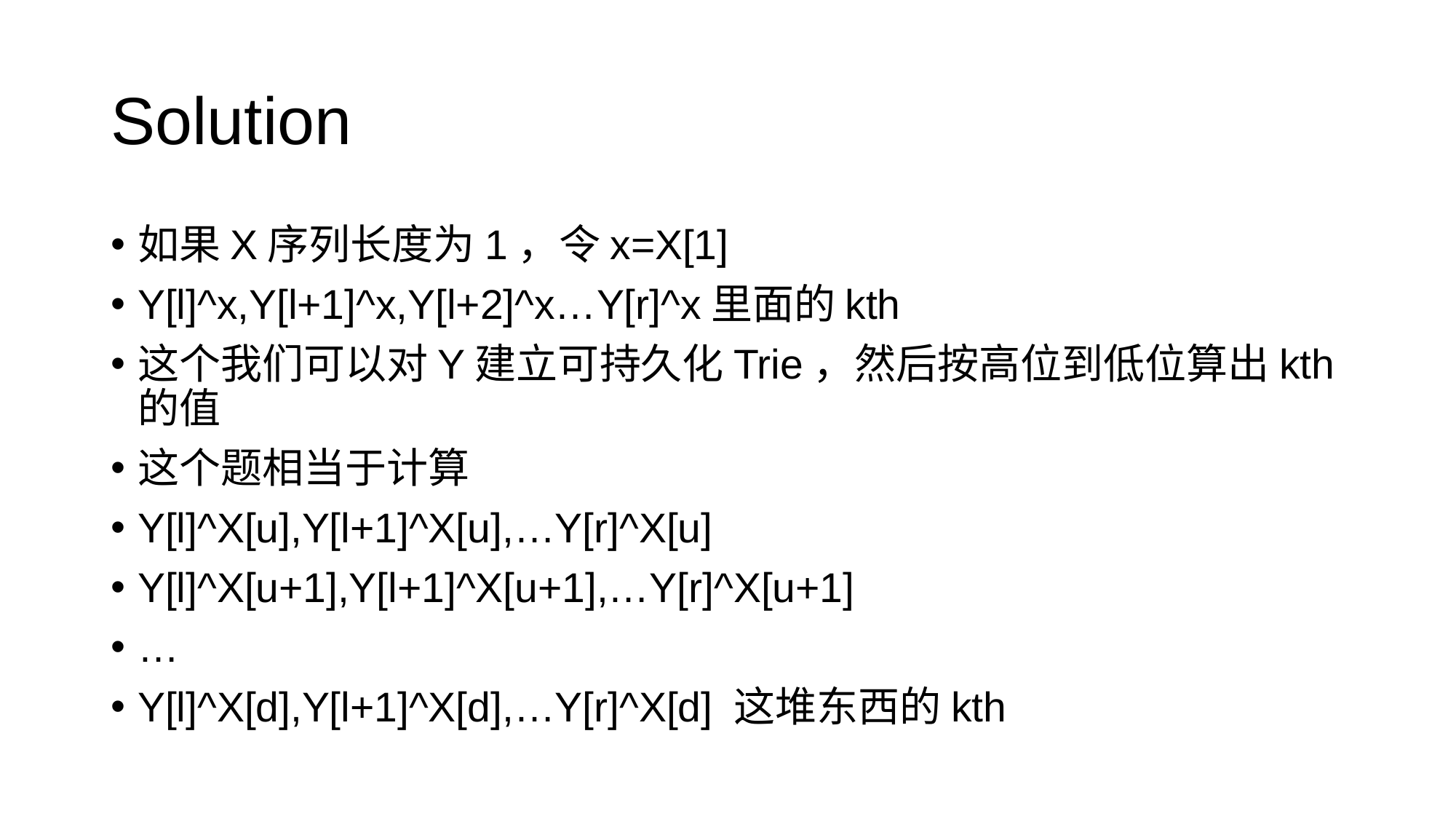

# Solution
如果X序列长度为1，令x=X[1]
Y[l]^x,Y[l+1]^x,Y[l+2]^x…Y[r]^x里面的kth
这个我们可以对Y建立可持久化Trie，然后按高位到低位算出kth的值
这个题相当于计算
Y[l]^X[u],Y[l+1]^X[u],…Y[r]^X[u]
Y[l]^X[u+1],Y[l+1]^X[u+1],…Y[r]^X[u+1]
…
Y[l]^X[d],Y[l+1]^X[d],…Y[r]^X[d] 这堆东西的kth